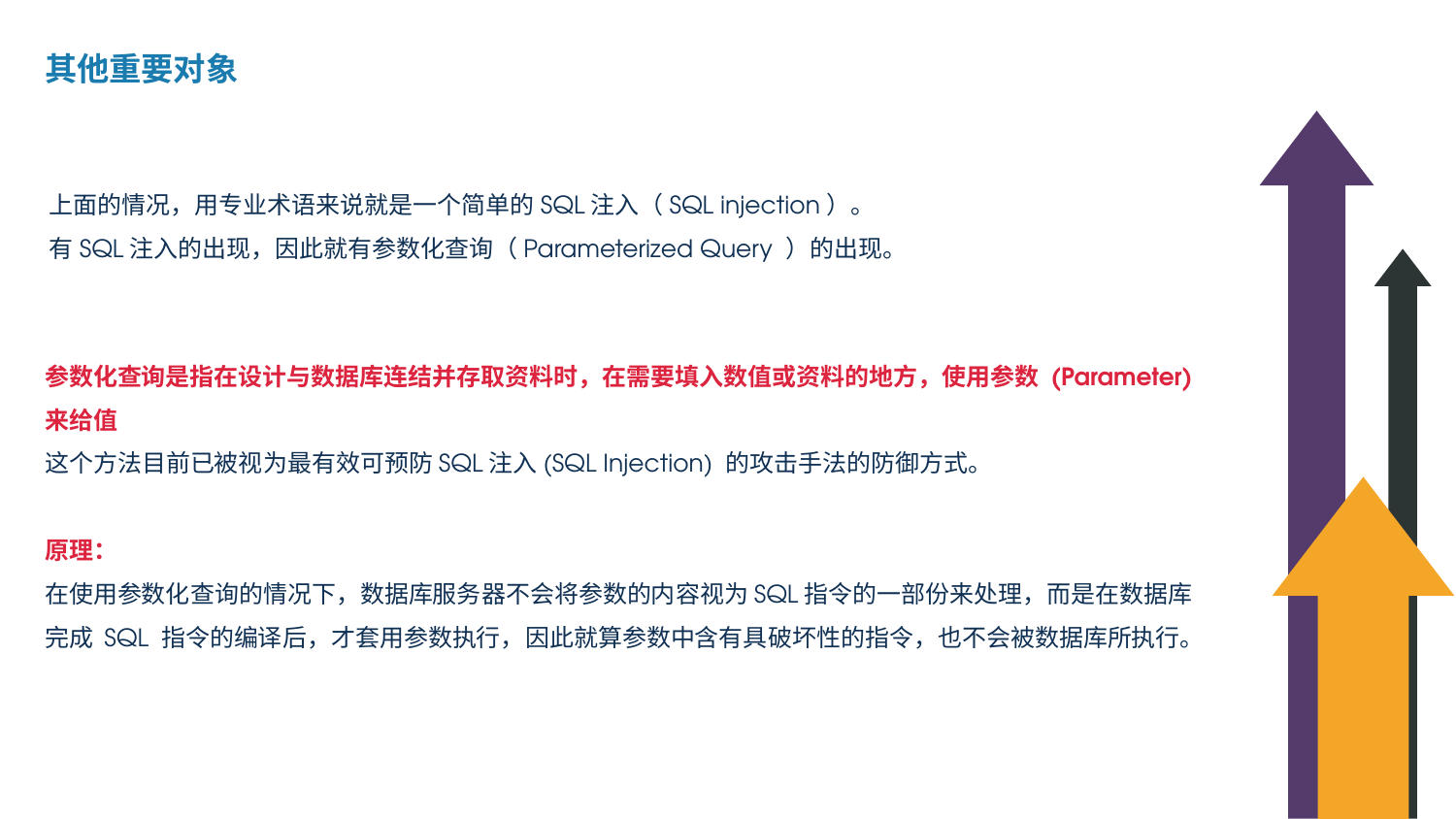

其他重要对象

上面的情况，用专业术语来说就是一个简单的SQL注入（SQL injection）。
有SQL注入的出现，因此就有参数化查询（Parameterized Query ）的出现。

参数化查询是指在设计与数据库连结并存取资料时，在需要填入数值或资料的地方，使用参数 (Parameter) 来给值
这个方法目前已被视为最有效可预防SQL注入(SQL Injection) 的攻击手法的防御方式。

原理：
在使用参数化查询的情况下，数据库服务器不会将参数的内容视为SQL指令的一部份来处理，而是在数据库完成 SQL 指令的编译后，才套用参数执行，因此就算参数中含有具破坏性的指令，也不会被数据库所执行。